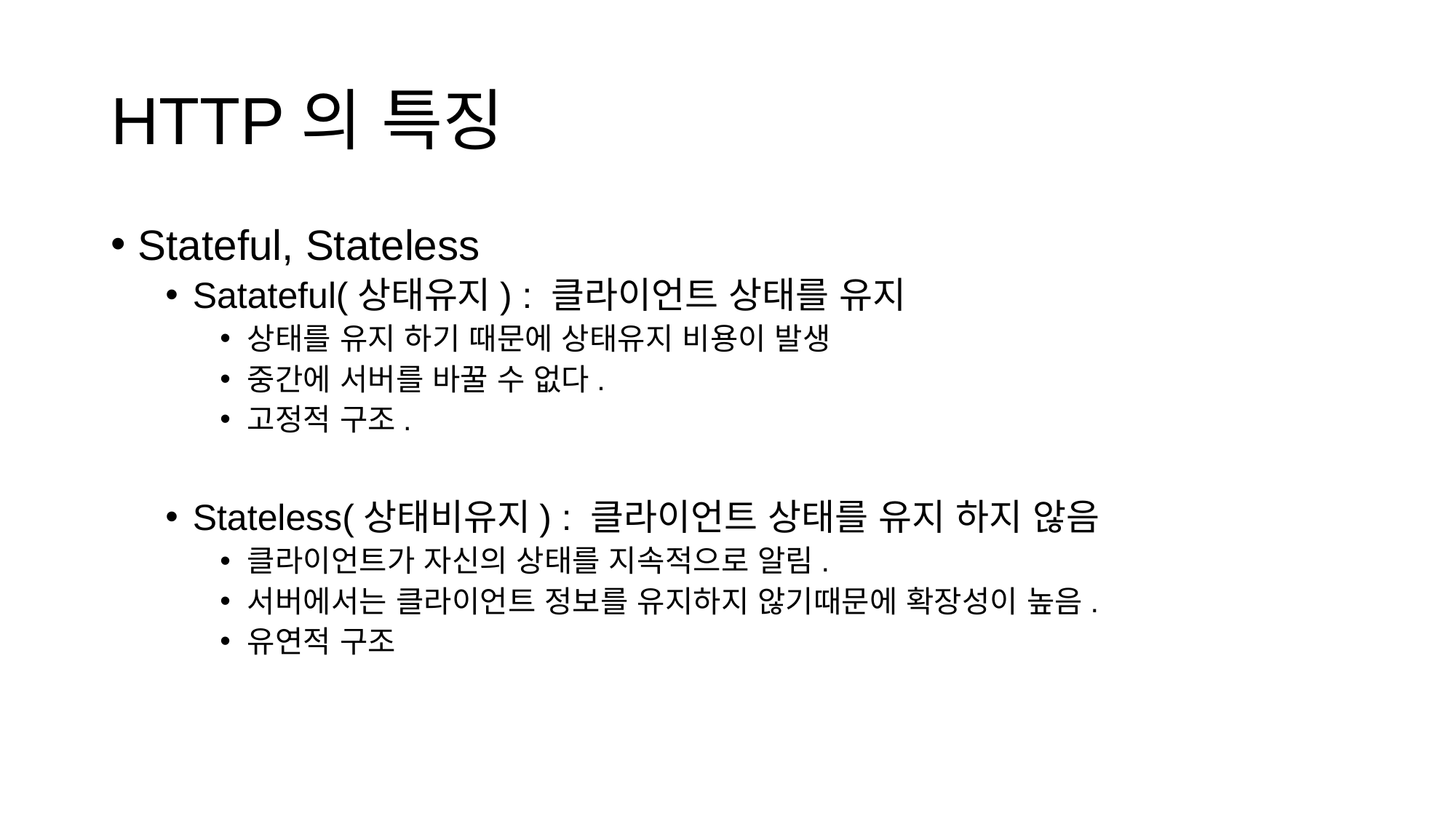

# HTTP의 특징
Stateful, Stateless
Satateful(상태유지) : 클라이언트 상태를 유지
상태를 유지 하기 때문에 상태유지 비용이 발생
중간에 서버를 바꿀 수 없다.
고정적 구조.

Stateless(상태비유지) : 클라이언트 상태를 유지 하지 않음
클라이언트가 자신의 상태를 지속적으로 알림.
서버에서는 클라이언트 정보를 유지하지 않기때문에 확장성이 높음.
유연적 구조